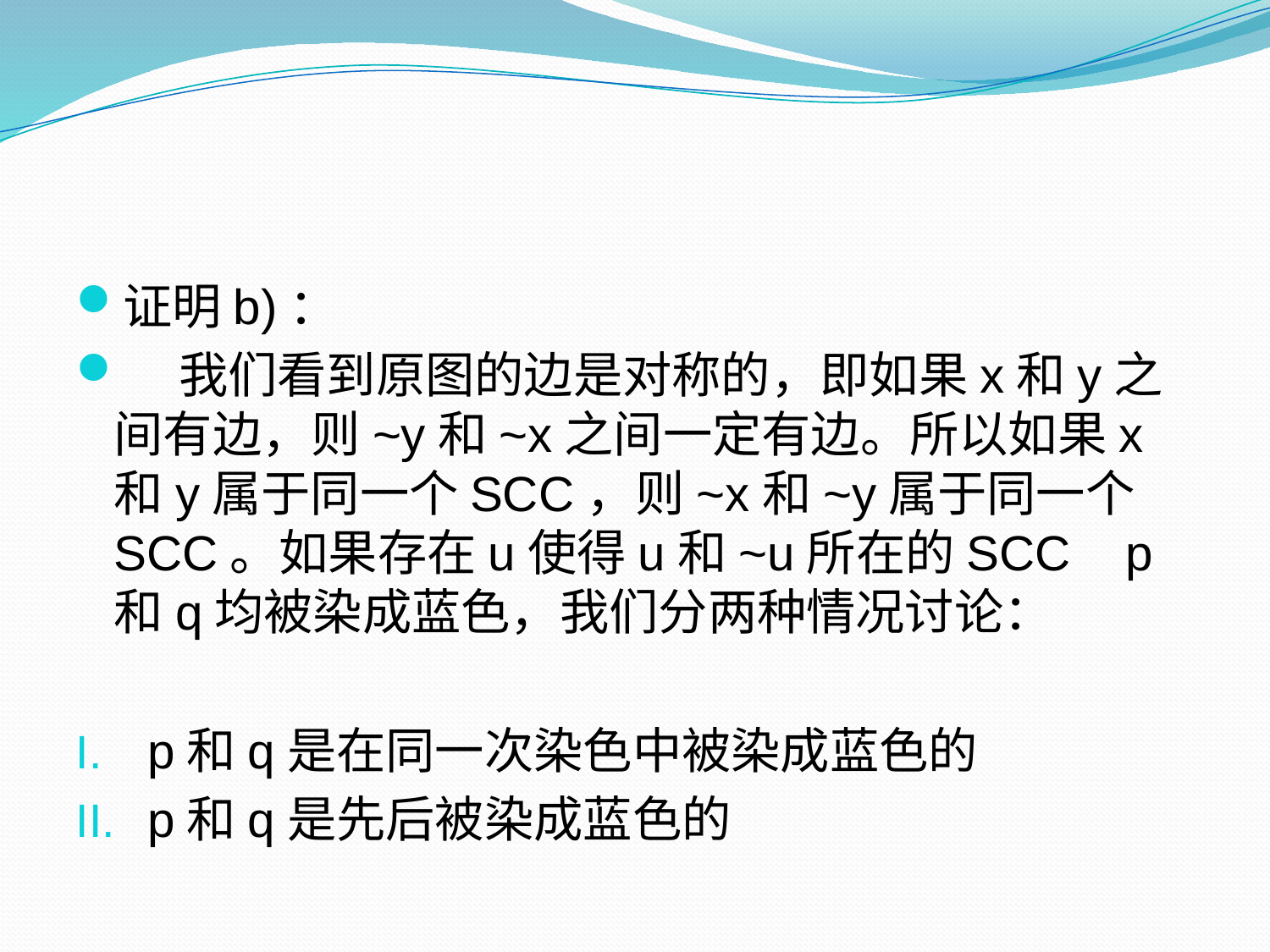

#
证明b)：
    我们看到原图的边是对称的，即如果x和y之间有边，则~y和~x之间一定有边。所以如果x和y属于同一个SCC，则~x和~y属于同一个SCC。如果存在u使得u和~u所在的SCC    p和q均被染成蓝色，我们分两种情况讨论：

p和q是在同一次染色中被染成蓝色的
p和q是先后被染成蓝色的